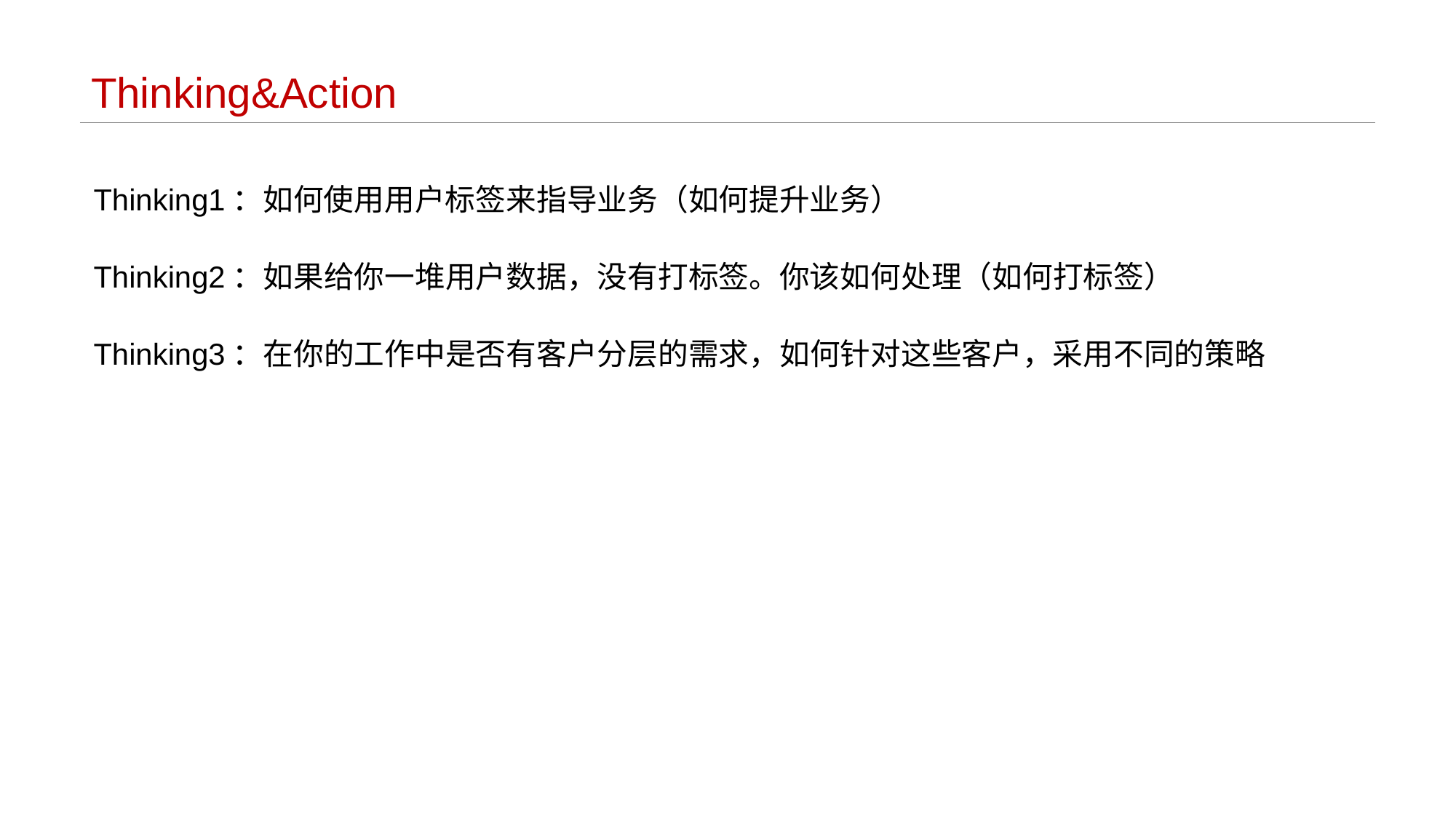

# Thinking&Action
Thinking1：如何使用用户标签来指导业务（如何提升业务）
Thinking2：如果给你一堆用户数据，没有打标签。你该如何处理（如何打标签）
Thinking3：在你的工作中是否有客户分层的需求，如何针对这些客户，采用不同的策略